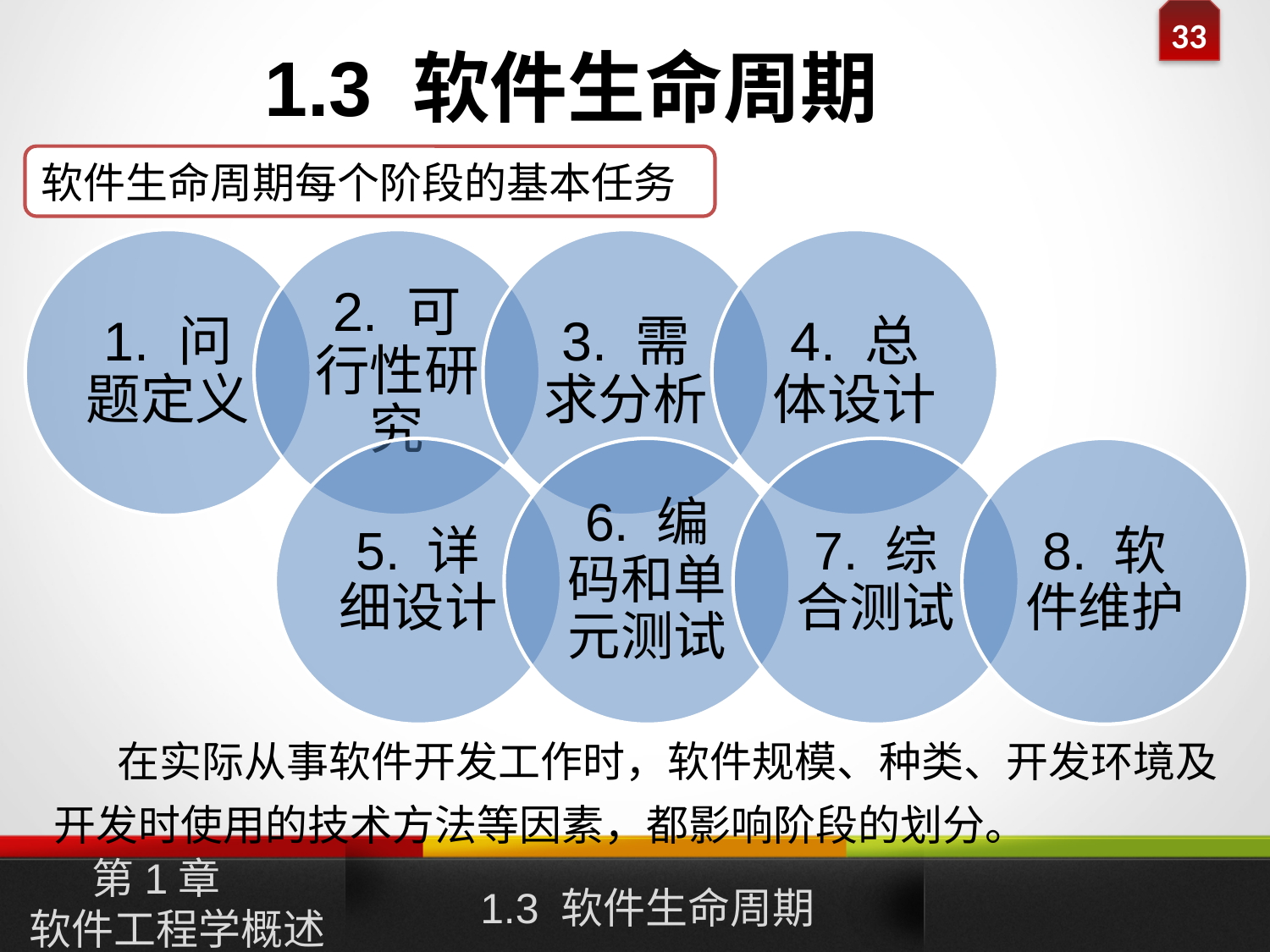

1.3 软件生命周期
软件生命周期每个阶段的基本任务
1. 问题定义
2. 可行性研究
3. 需求分析
4. 总体设计
5. 详细设计
6. 编码和单元测试
7. 综合测试
8. 软件维护
在实际从事软件开发工作时，软件规模、种类、开发环境及开发时使用的技术方法等因素，都影响阶段的划分。
1.3 软件生命周期